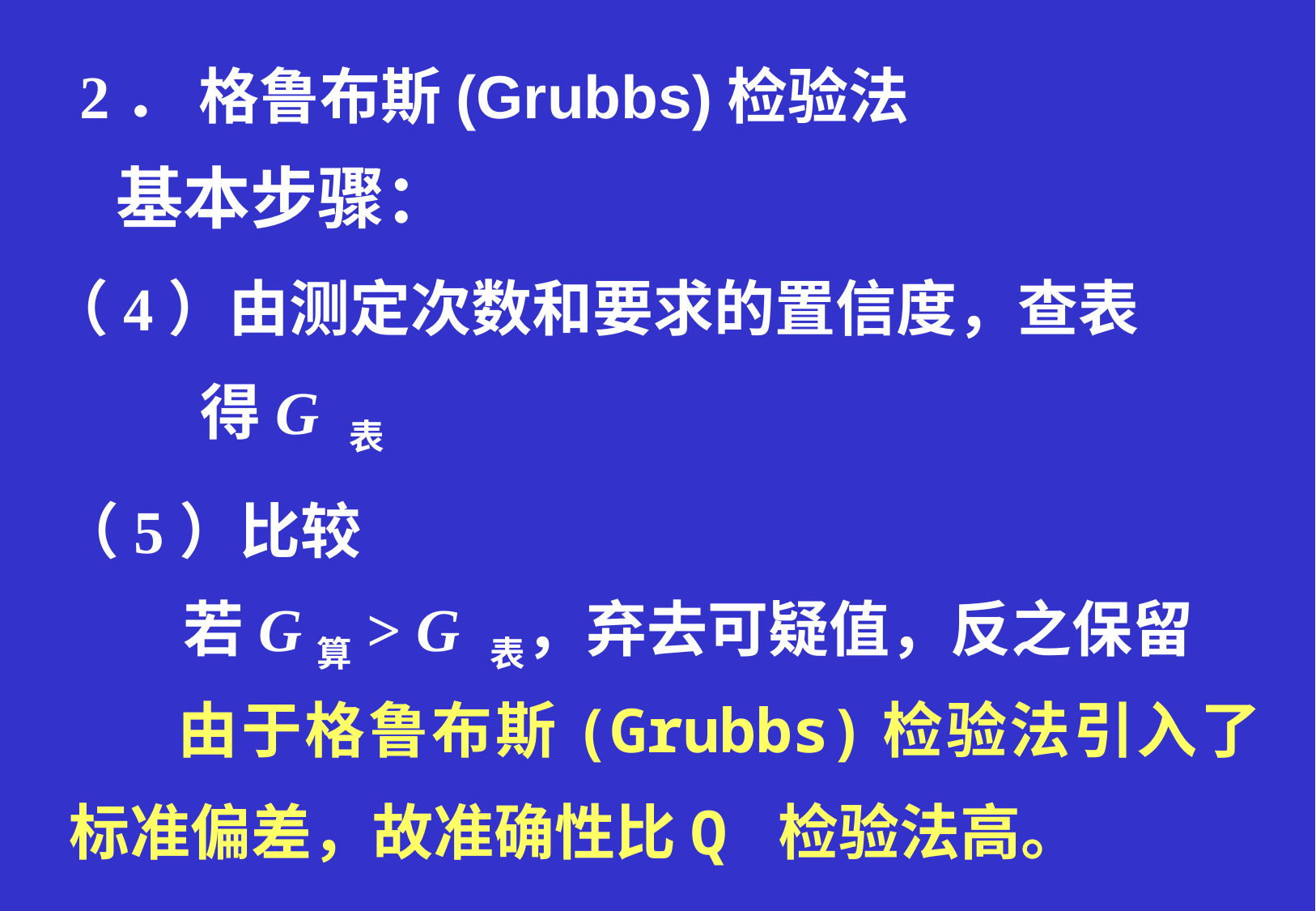

2． 格鲁布斯(Grubbs)检验法
基本步骤：
（4）由测定次数和要求的置信度，查表
          得G 表
（5）比较
        若G算> G 表，弃去可疑值，反之保留
       由于格鲁布斯(Grubbs)检验法引入了标准偏差，故准确性比Q 检验法高。